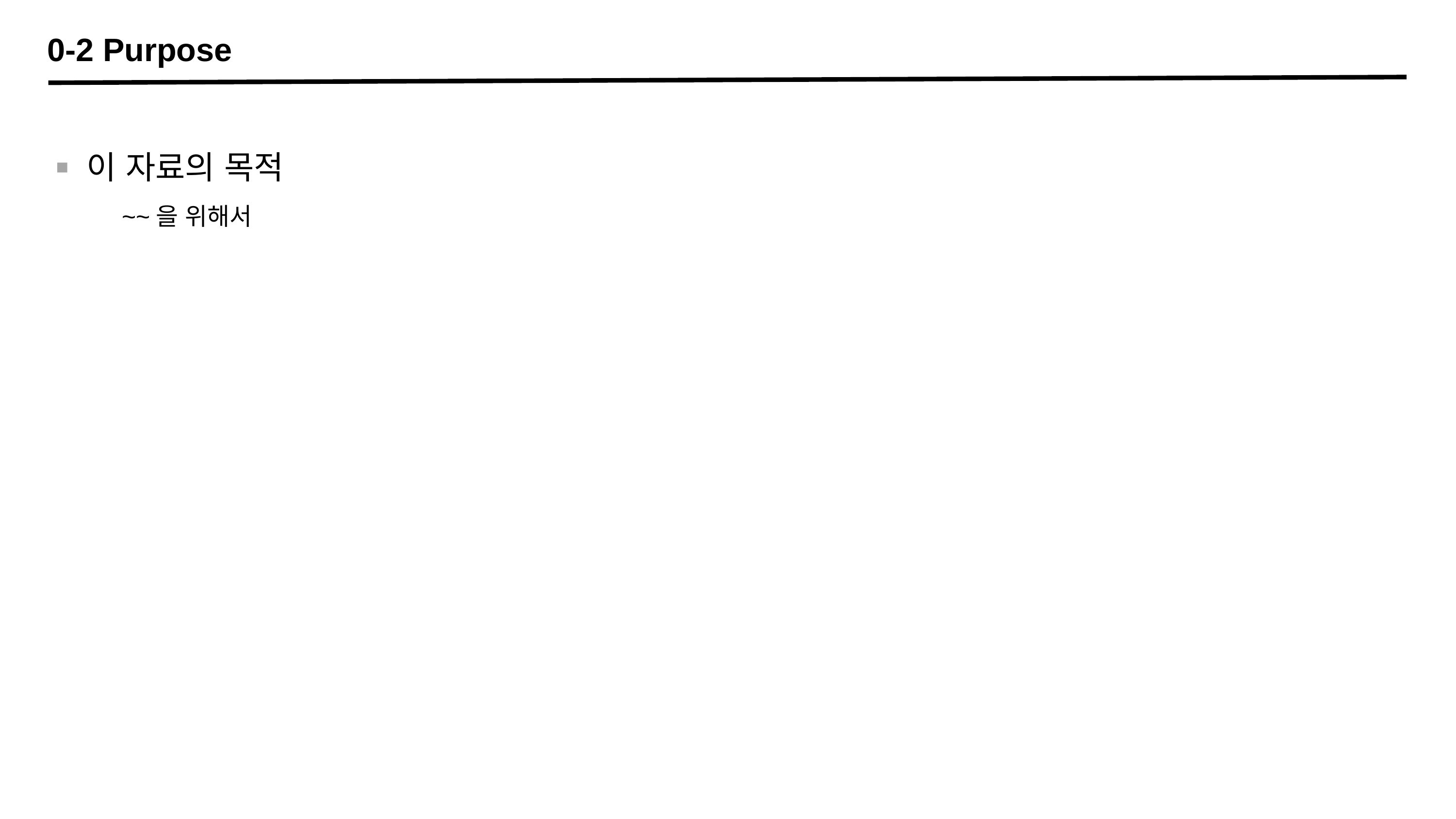

0-2 Purpose
이 자료의 목적

~~을 위해서